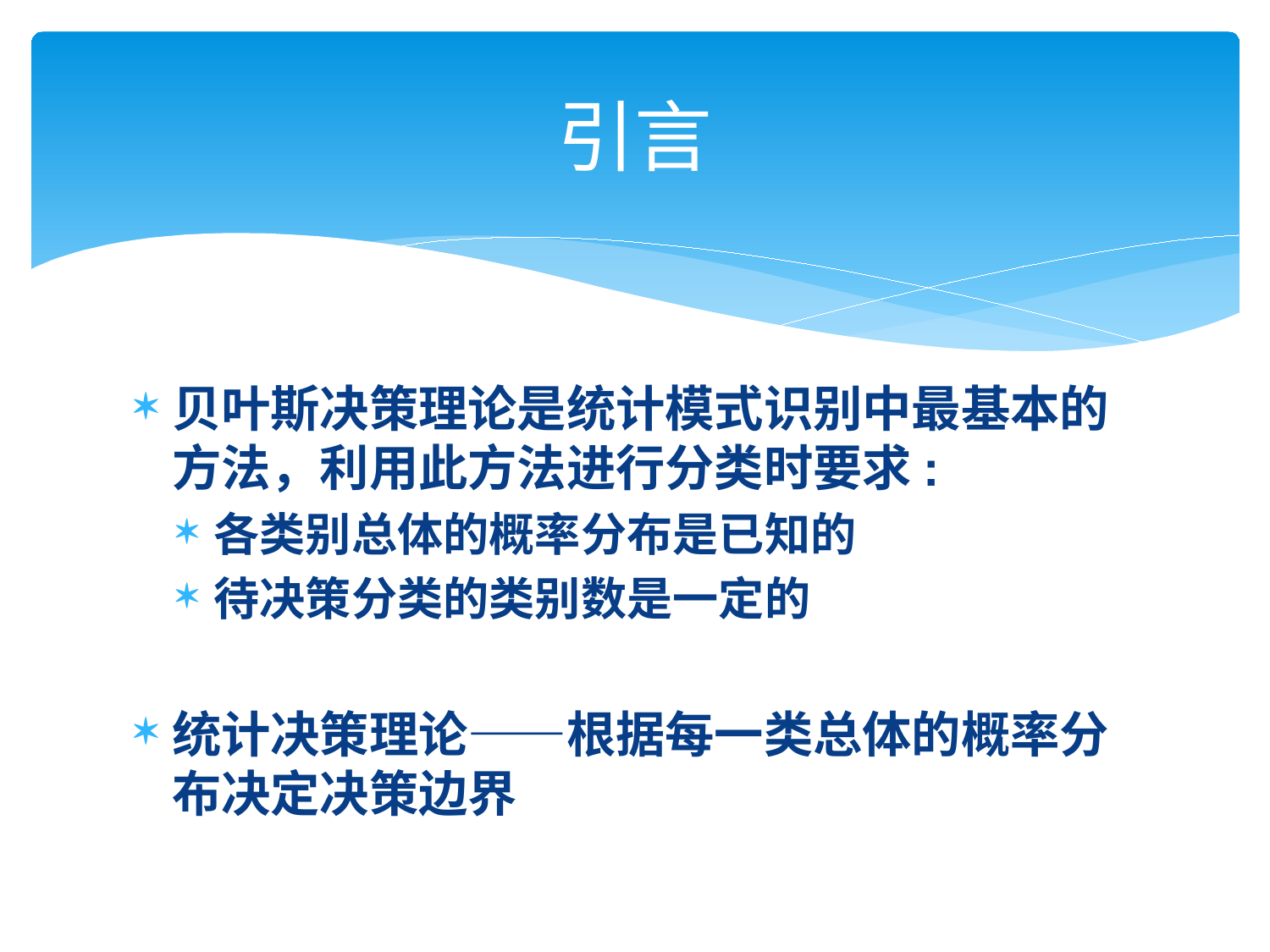

# 引言
贝叶斯决策理论是统计模式识别中最基本的方法，利用此方法进行分类时要求:
各类别总体的概率分布是已知的
待决策分类的类别数是一定的

统计决策理论——根据每一类总体的概率分布决定决策边界